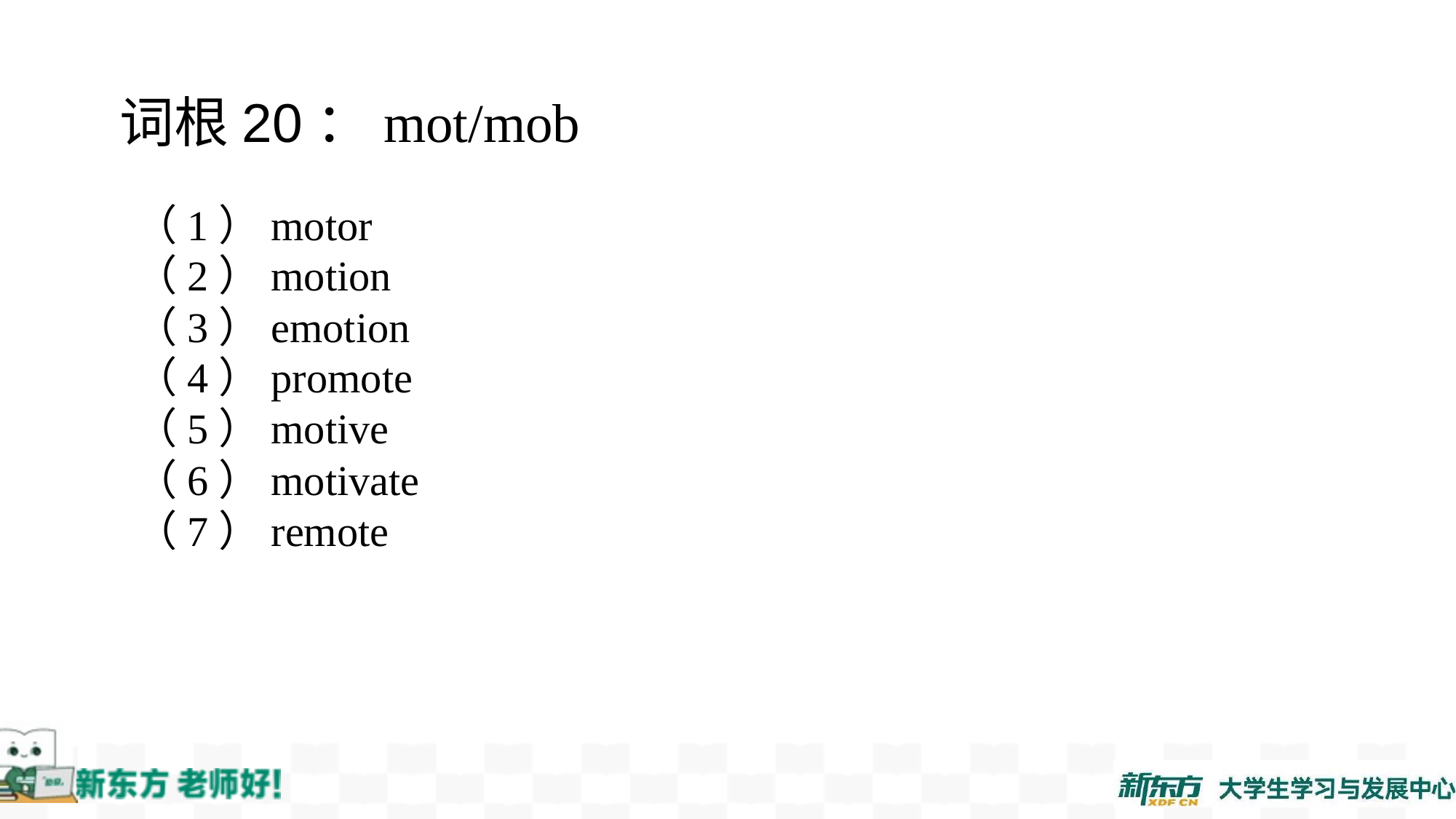

词根20：mot/mob
（1）motor
（2）motion
（3）emotion
（4）promote
（5）motive
（6）motivate
（7）remote